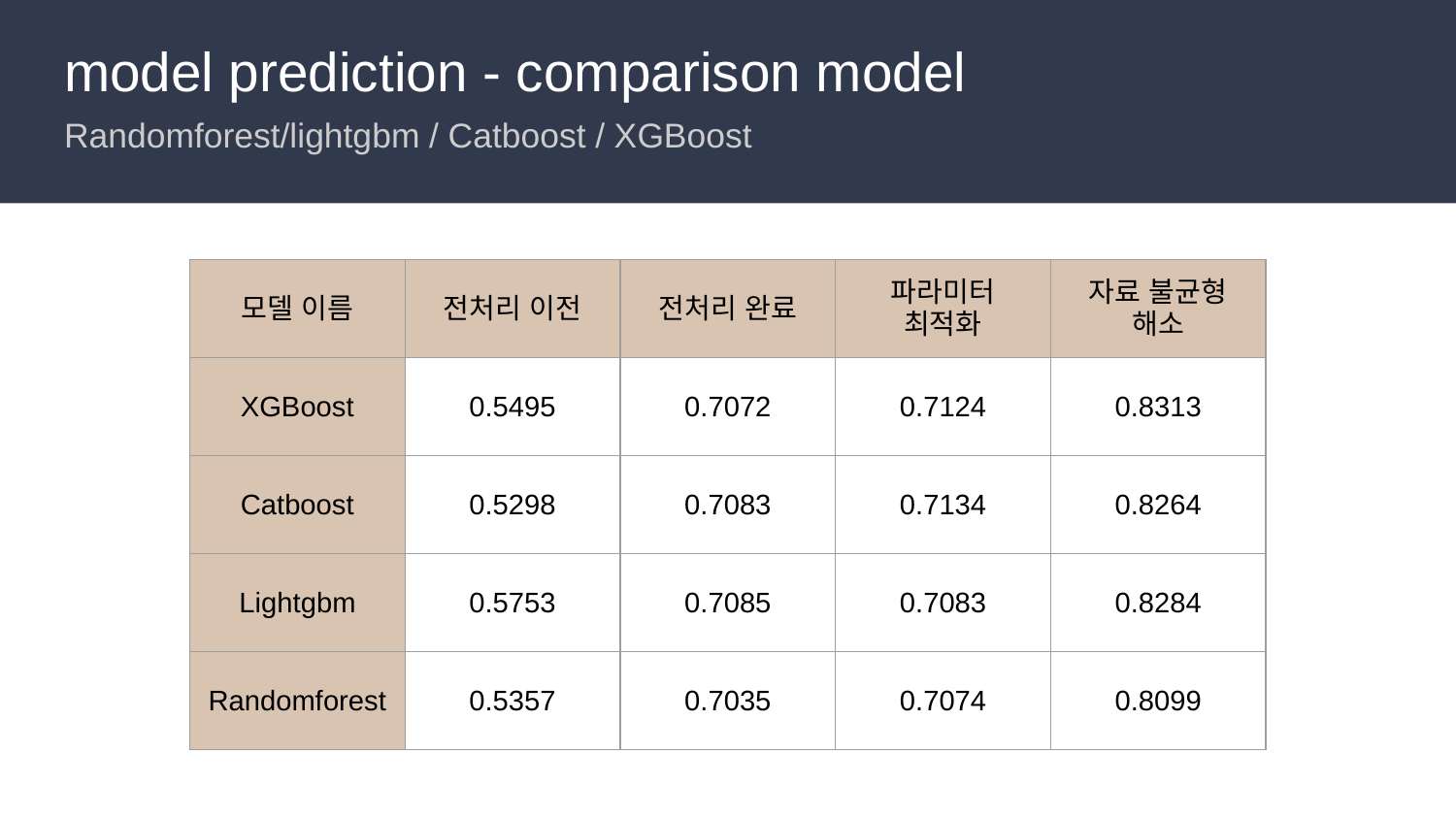

# model prediction - comparison model

Randomforest/lightgbm / Catboost / XGBoost
| 모델 이름 | 전처리 이전 | 전처리 완료 | 파라미터 최적화 | 자료 불균형 해소 |
| --- | --- | --- | --- | --- |
| XGBoost | 0.5495 | 0.7072 | 0.7124 | 0.8313 |
| Catboost | 0.5298 | 0.7083 | 0.7134 | 0.8264 |
| Lightgbm | 0.5753 | 0.7085 | 0.7083 | 0.8284 |
| Randomforest | 0.5357 | 0.7035 | 0.7074 | 0.8099 |